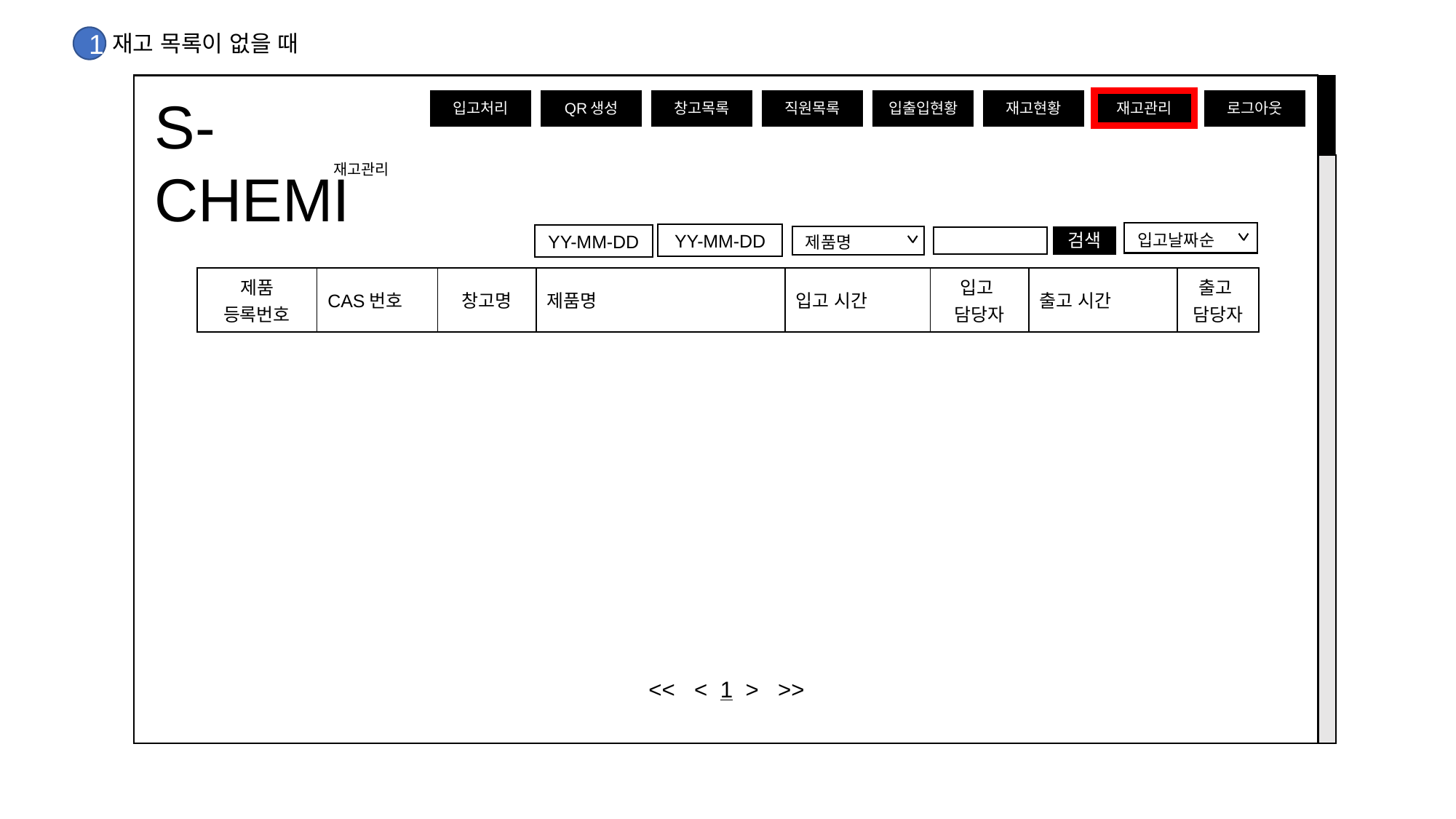

재고 목록이 없을 때
1

S-CHEMI
입고처리
창고목록
재고현황
로그아웃
QR생성
직원목록
입출입현황
재고관리
재고관리

입고날짜순
YY-MM-DD
YY-MM-DD

제품명
검색

| 제품 등록번호 | CAS번호 | 창고명 | 제품명 | 입고 시간 | 입고  담당자 | 출고 시간 | 출고  담당자 |
| --- | --- | --- | --- | --- | --- | --- | --- |
<<   <  1  >   >>